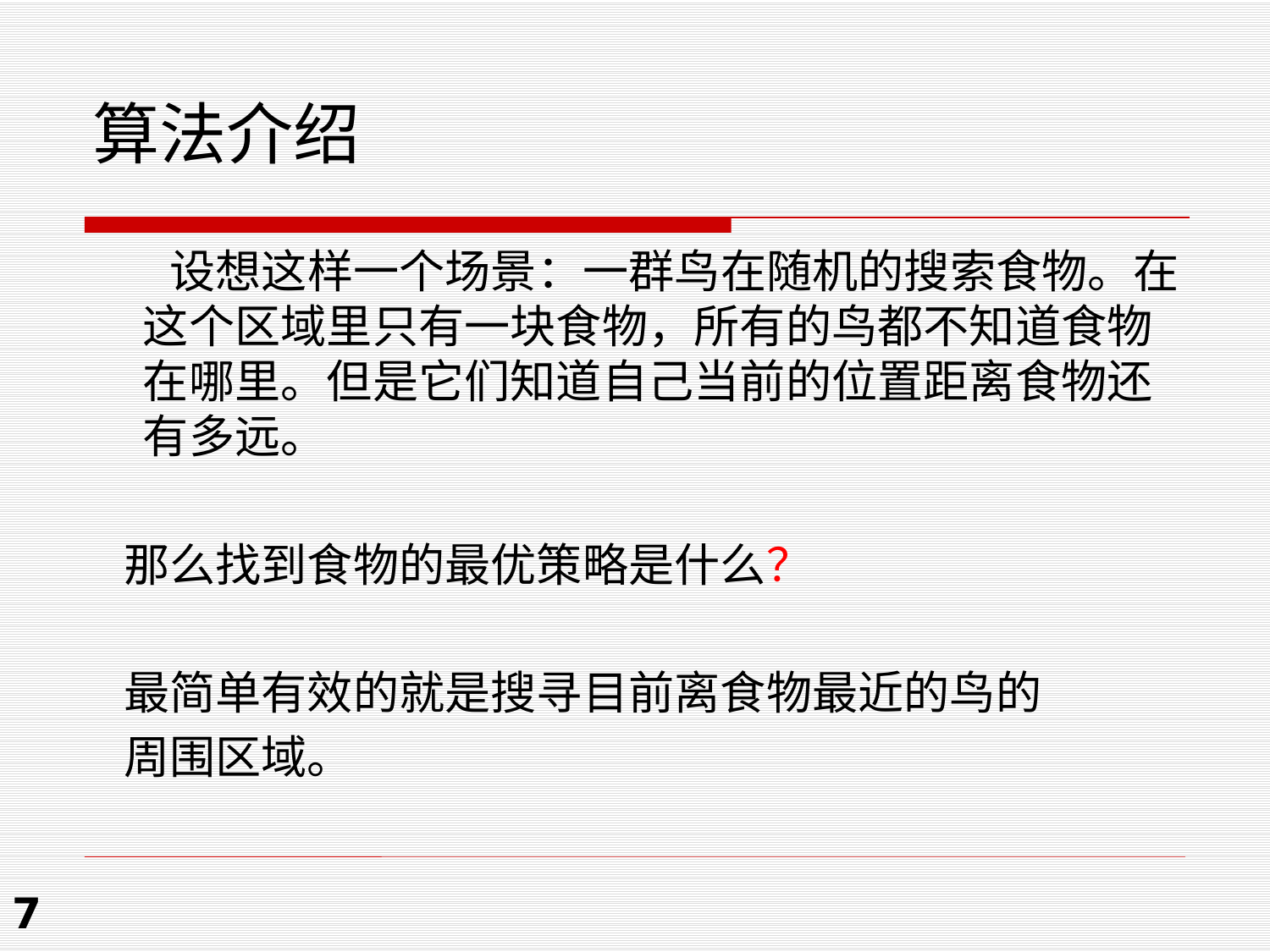

# 算法介绍
　　设想这样一个场景：一群鸟在随机的搜索食物。在这个区域里只有一块食物，所有的鸟都不知道食物在哪里。但是它们知道自己当前的位置距离食物还有多远。

　那么找到食物的最优策略是什么？

　最简单有效的就是搜寻目前离食物最近的鸟的
　周围区域。